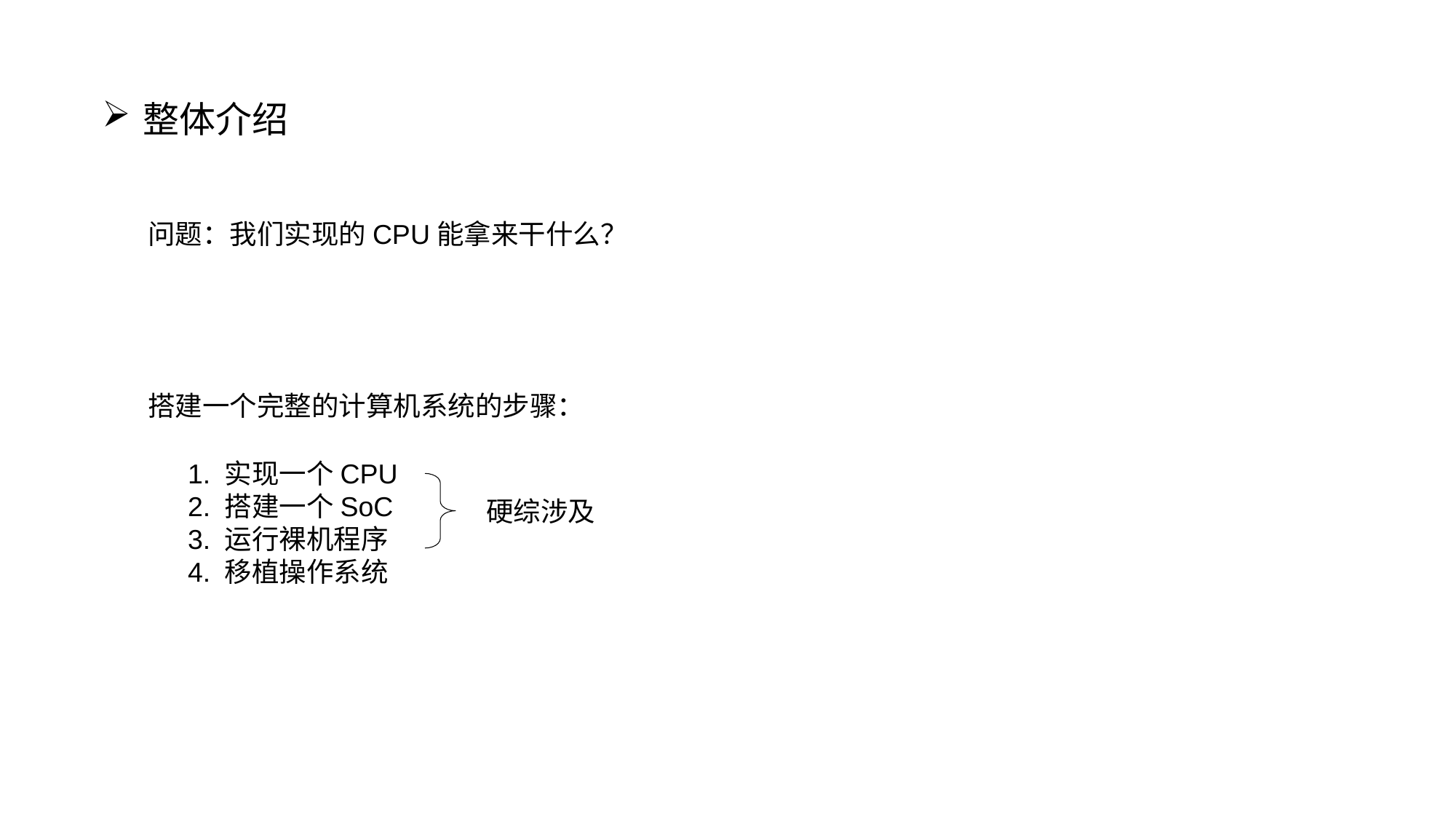

整体介绍
问题：我们实现的CPU能拿来干什么？
搭建一个完整的计算机系统的步骤：
1. 实现一个CPU
2. 搭建一个SoC
3. 运行裸机程序
4. 移植操作系统

硬综涉及